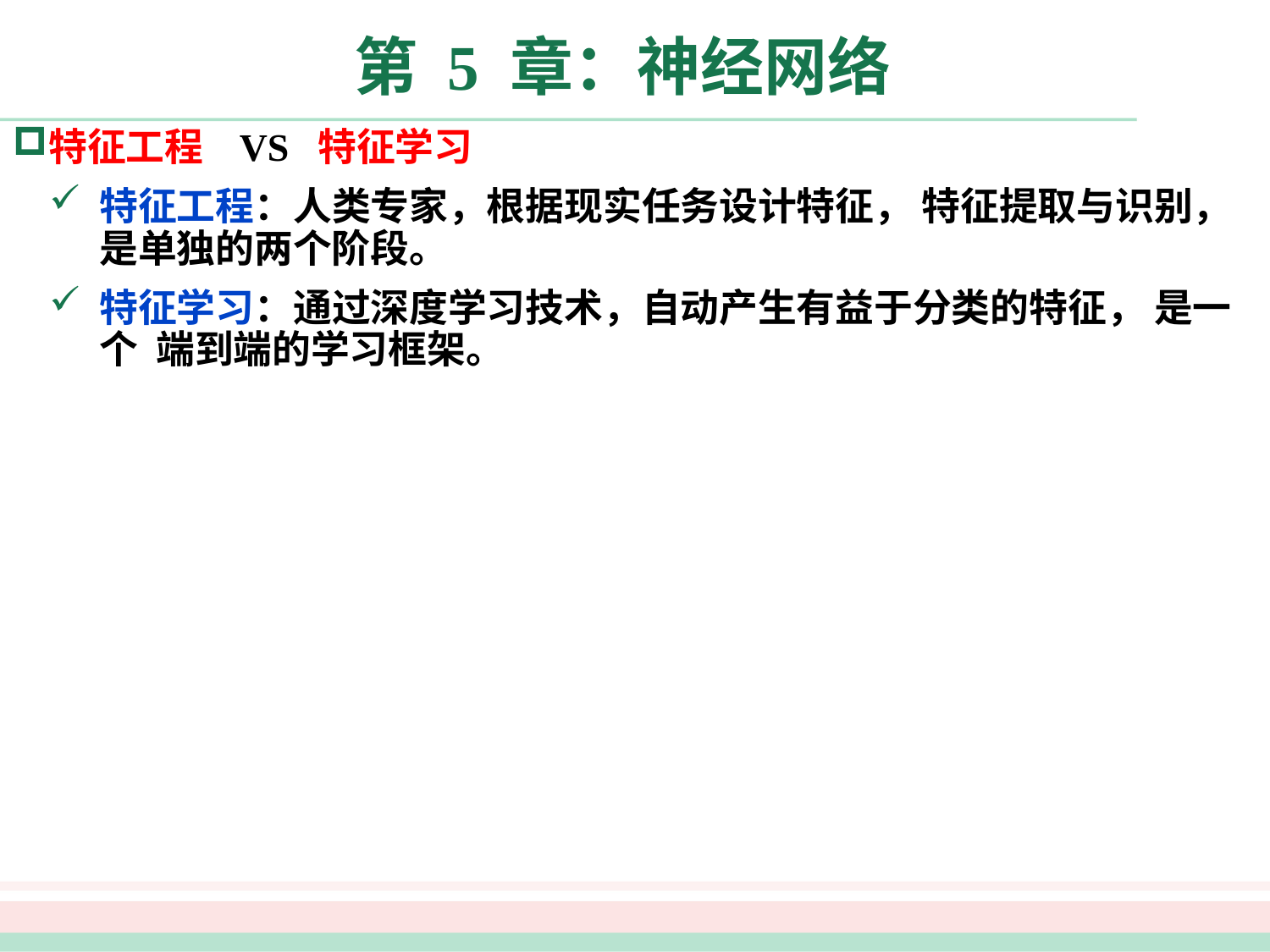

# 第 5 章：神经网络
特征工程   VS  特征学习
特征工程：人类专家，根据现实任务设计特征， 特征提取与识别，是单独的两个阶段。
特征学习：通过深度学习技术，自动产生有益于分类的特征， 是一个  端到端的学习框架。